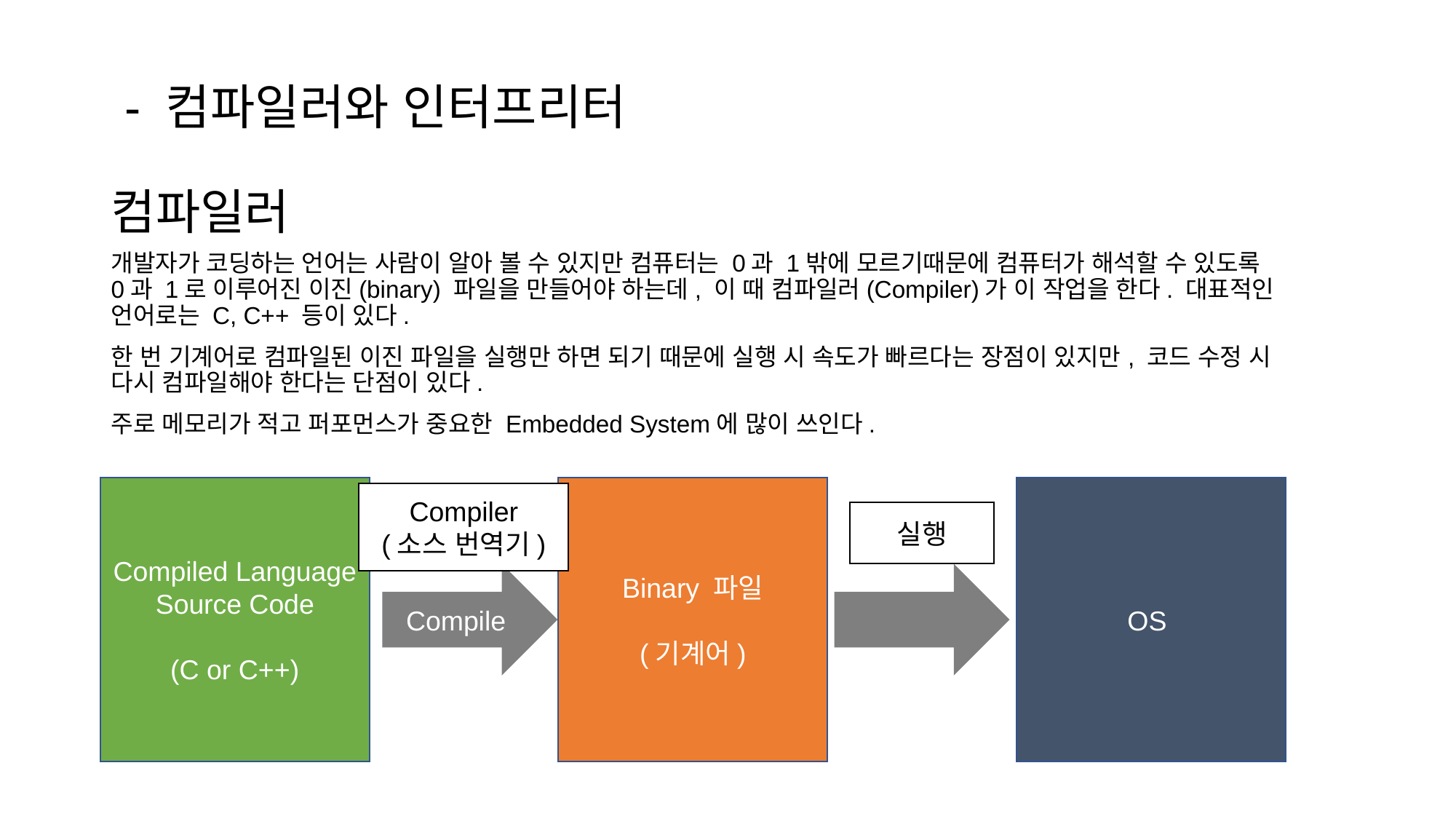

# - 컴파일러와 인터프리터 컴파일러
개발자가 코딩하는 언어는 사람이 알아 볼 수 있지만 컴퓨터는 0과 1밖에 모르기때문에 컴퓨터가 해석할 수 있도록 0과 1로 이루어진 이진(binary) 파일을 만들어야 하는데, 이 때 컴파일러(Compiler)가 이 작업을 한다. 대표적인 언어로는 C, C++ 등이 있다.
한 번 기계어로 컴파일된 이진 파일을 실행만 하면 되기 때문에 실행 시 속도가 빠르다는 장점이 있지만, 코드 수정 시 다시 컴파일해야 한다는 단점이 있다.
주로 메모리가 적고 퍼포먼스가 중요한 Embedded System에 많이 쓰인다.
Compiled Language
Source Code

(C or C++)
Binary 파일

(기계어)
OS
Compiler
(소스 번역기)
실행

Compile